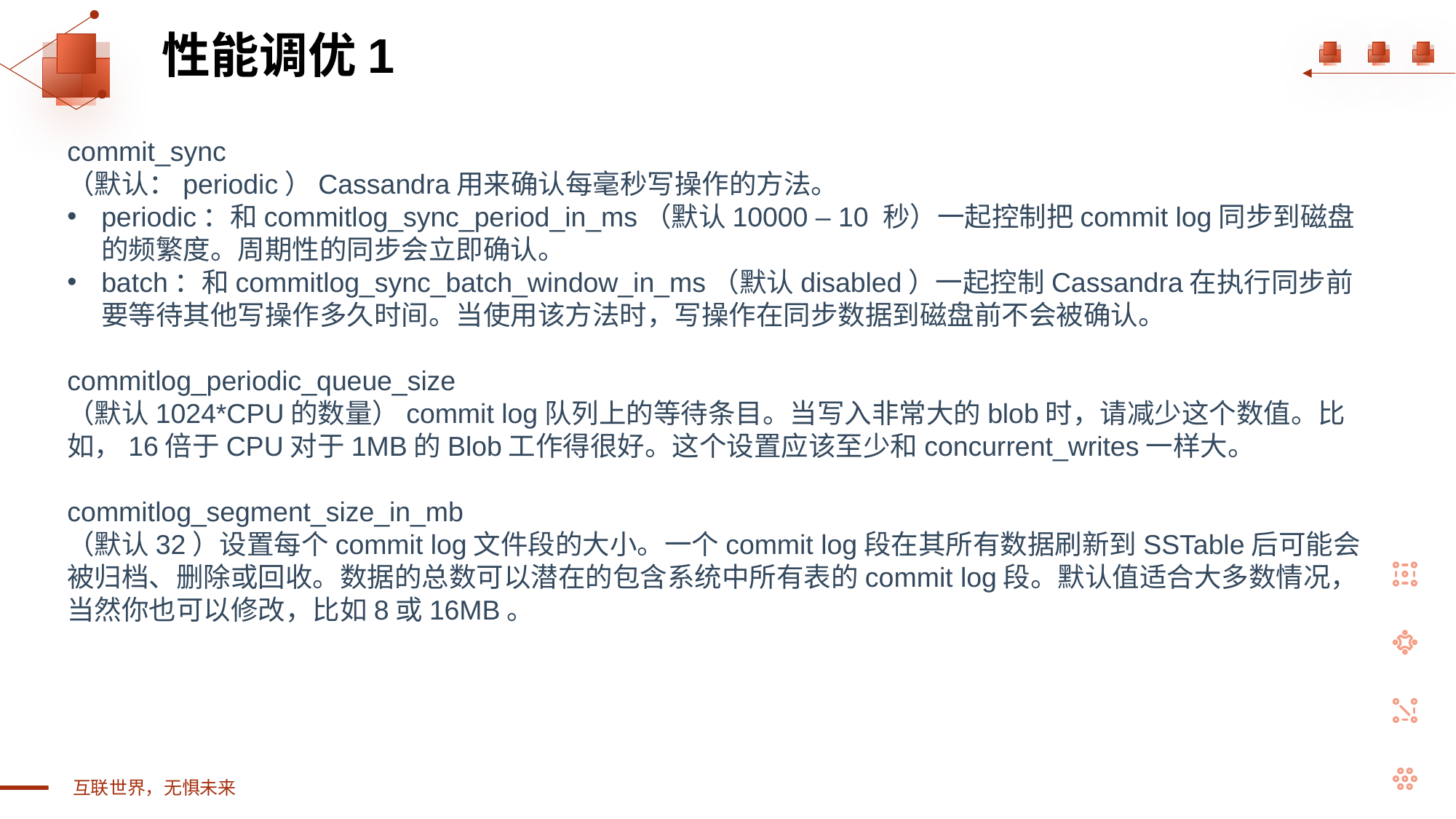

性能调优1
commit_sync
（默认：periodic）Cassandra用来确认每毫秒写操作的方法。
periodic：和commitlog_sync_period_in_ms（默认10000 – 10 秒）一起控制把commit log同步到磁盘的频繁度。周期性的同步会立即确认。
batch：和commitlog_sync_batch_window_in_ms（默认disabled）一起控制Cassandra在执行同步前要等待其他写操作多久时间。当使用该方法时，写操作在同步数据到磁盘前不会被确认。

commitlog_periodic_queue_size
（默认1024*CPU的数量）commit log队列上的等待条目。当写入非常大的blob时，请减少这个数值。比如，16倍于CPU对于1MB的Blob工作得很好。这个设置应该至少和concurrent_writes一样大。

commitlog_segment_size_in_mb
（默认32）设置每个commit log文件段的大小。一个commit log段在其所有数据刷新到SSTable后可能会被归档、删除或回收。数据的总数可以潜在的包含系统中所有表的commit log段。默认值适合大多数情况，当然你也可以修改，比如8或16MB。